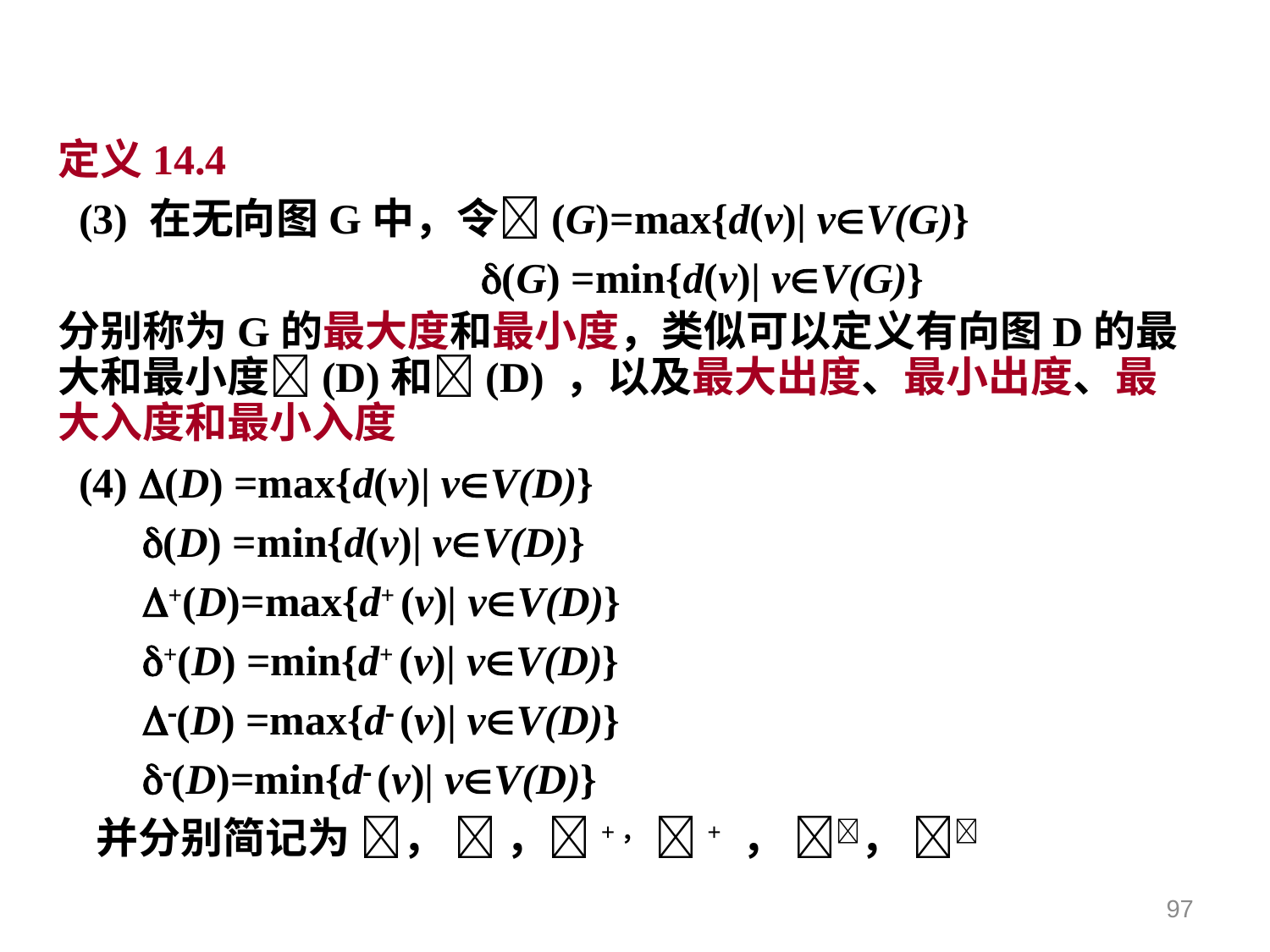

定义14.4
  (3) 在无向图G中，令Δ(G)=max{d(v)| v∈V(G)}
                                        δ(G) =min{d(v)| v∈V(G)}
分别称为G的最大度和最小度，类似可以定义有向图D的最大和最小度Δ(D)和δ(D) ，以及最大出度、最小出度、最大入度和最小入度
  (4) Δ(D) =max{d(v)| v∈V(D)}
        δ(D) =min{d(v)| v∈V(D)}
        Δ+(D)=max{d+ (v)| v∈V(D)}
        δ+(D) =min{d+ (v)| v∈V(D)}
        Δ−(D) =max{d− (v)| v∈V(D)}
        δ−(D)=min{d− (v)| v∈V(D)}
   并分别简记为 Δ， δ ，Δ+， δ+ ， Δ−， δ−

97